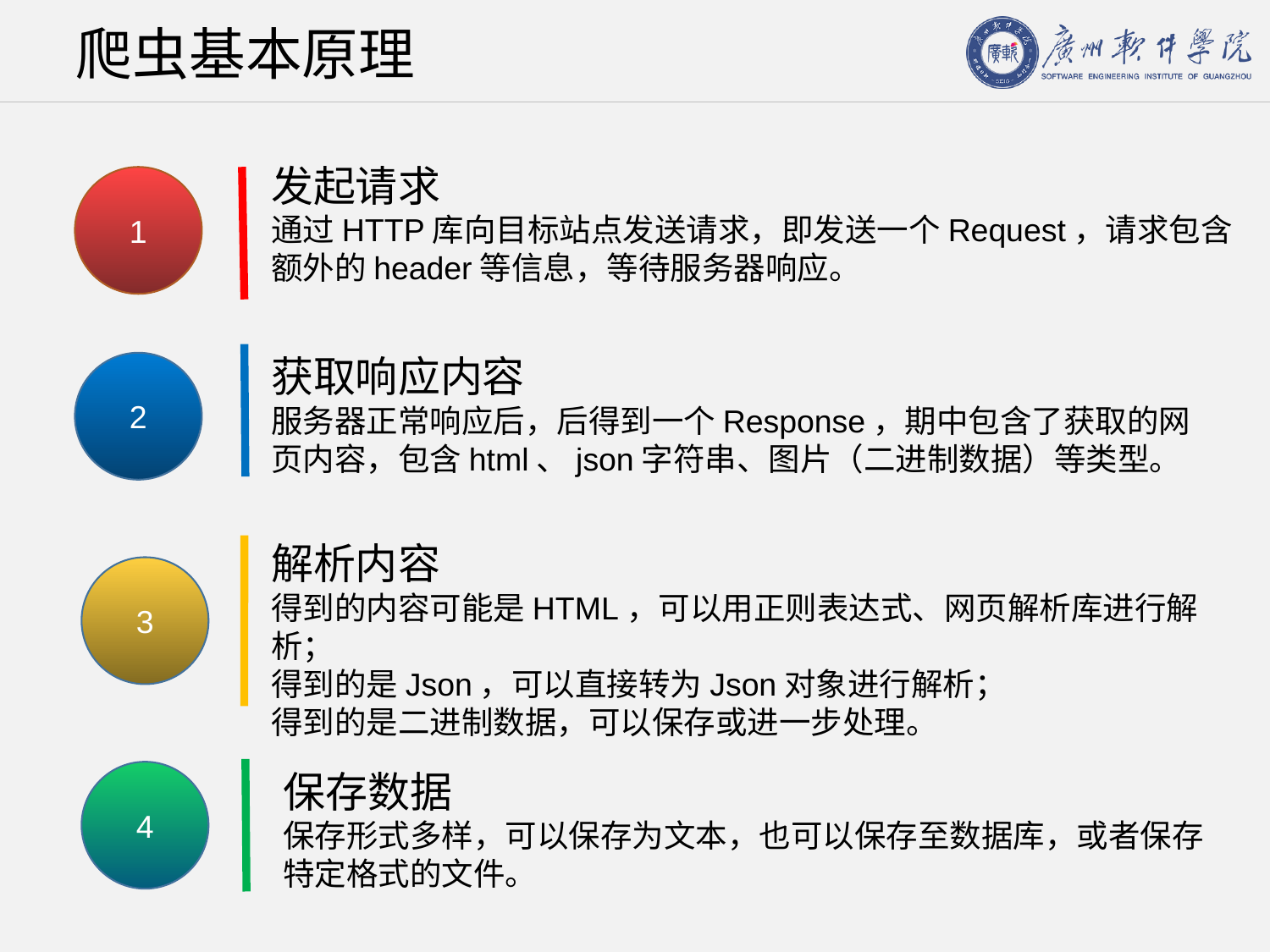

# 爬虫基本原理
发起请求
通过HTTP库向目标站点发送请求，即发送一个Request，请求包含额外的header等信息，等待服务器响应。
1
获取响应内容
服务器正常响应后，后得到一个Response，期中包含了获取的网页内容，包含html、json字符串、图片（二进制数据）等类型。
2
解析内容
得到的内容可能是HTML，可以用正则表达式、网页解析库进行解析；
得到的是Json，可以直接转为Json对象进行解析；
得到的是二进制数据，可以保存或进一步处理。
3
保存数据
保存形式多样，可以保存为文本，也可以保存至数据库，或者保存特定格式的文件。
4